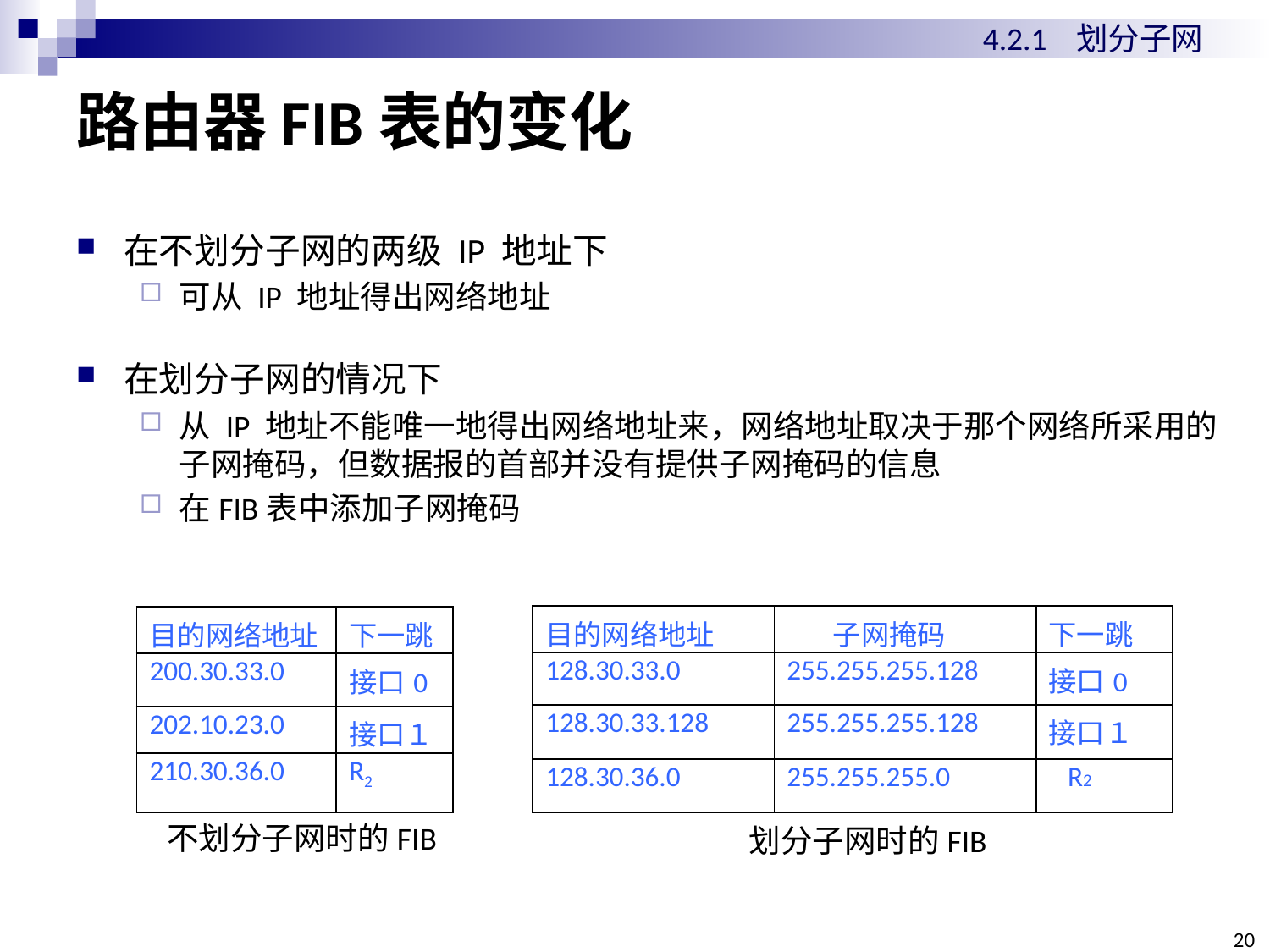

4.2.1   划分子网
# 路由器FIB表的变化
在不划分子网的两级 IP 地址下
可从 IP 地址得出网络地址
在划分子网的情况下
从 IP 地址不能唯一地得出网络地址来，网络地址取决于那个网络所采用的子网掩码，但数据报的首部并没有提供子网掩码的信息
在FIB表中添加子网掩码
| 目的网络地址 | 子网掩码 | 下一跳 |
| --- | --- | --- |
| 128.30.33.0 | 255.255.255.128 | 接口0 |
| 128.30.33.128 | 255.255.255.128 | 接口１ |
| 128.30.36.0 | 255.255.255.0 | R2 |
| 目的网络地址 | 下一跳 |
| --- | --- |
| 200.30.33.0 | 接口0 |
| 202.10.23.0 | 接口１ |
| 210.30.36.0 | R2 |
不划分子网时的FIB
划分子网时的FIB
20